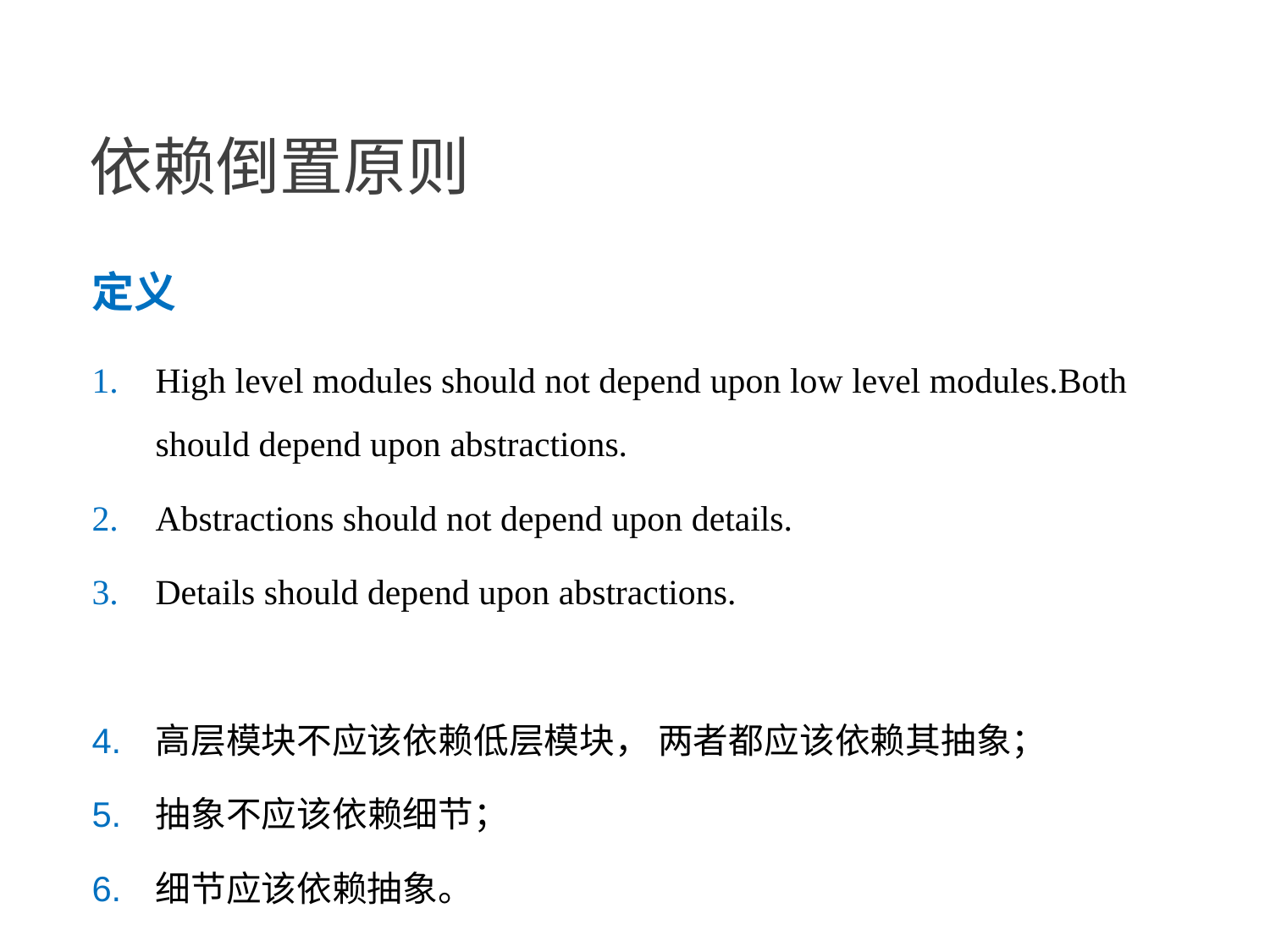

依赖倒置原则
定义
High level modules should not depend upon low level modules.Both should depend upon abstractions.
Abstractions should not depend upon details.
Details should depend upon abstractions.

高层模块不应该依赖低层模块， 两者都应该依赖其抽象；
抽象不应该依赖细节；
细节应该依赖抽象。